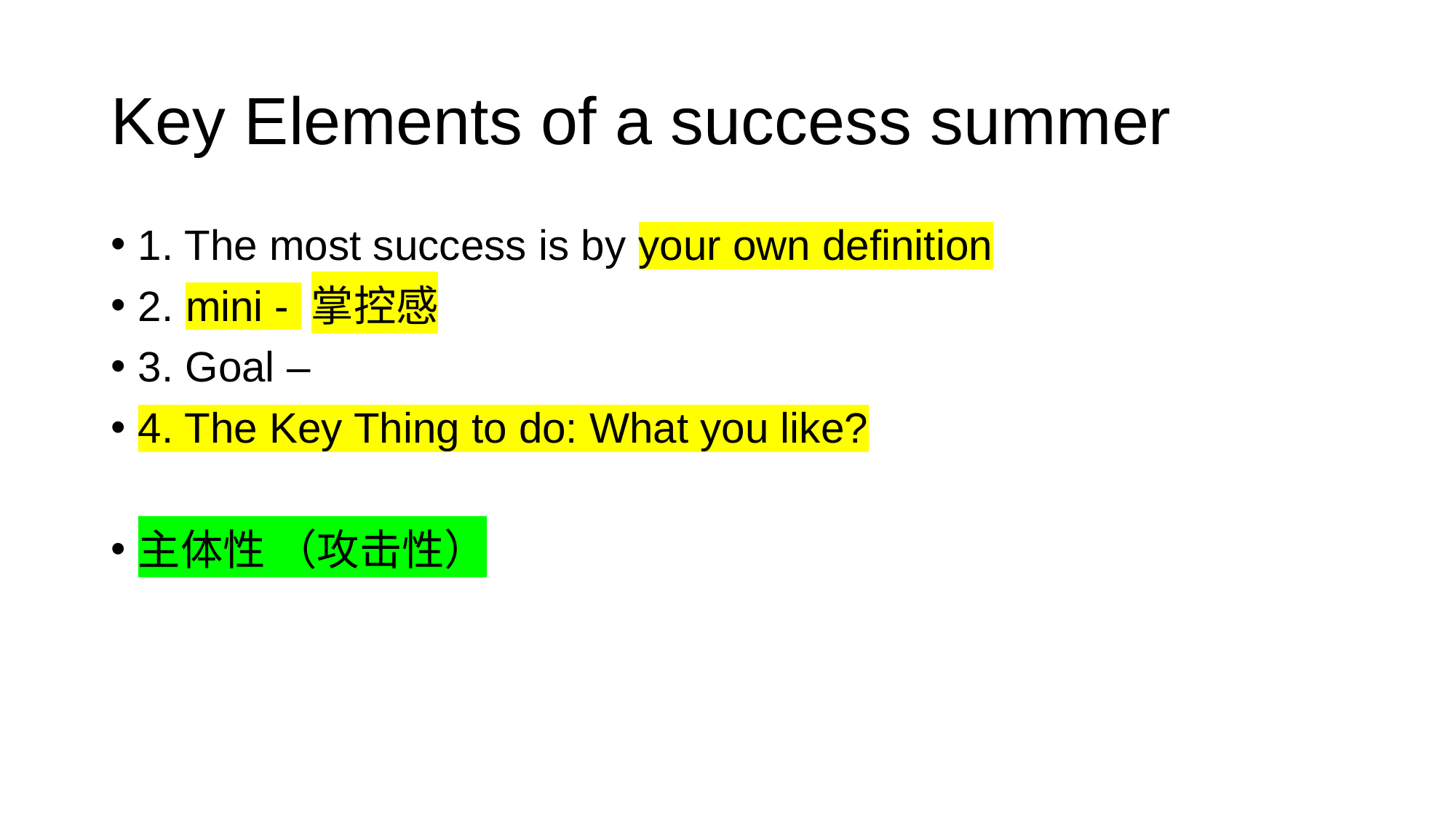

# Key Elements of a success summer
1. The most success is by your own definition
2. mini - 掌控感
3. Goal –
4. The Key Thing to do: What you like?

主体性 （攻击性）